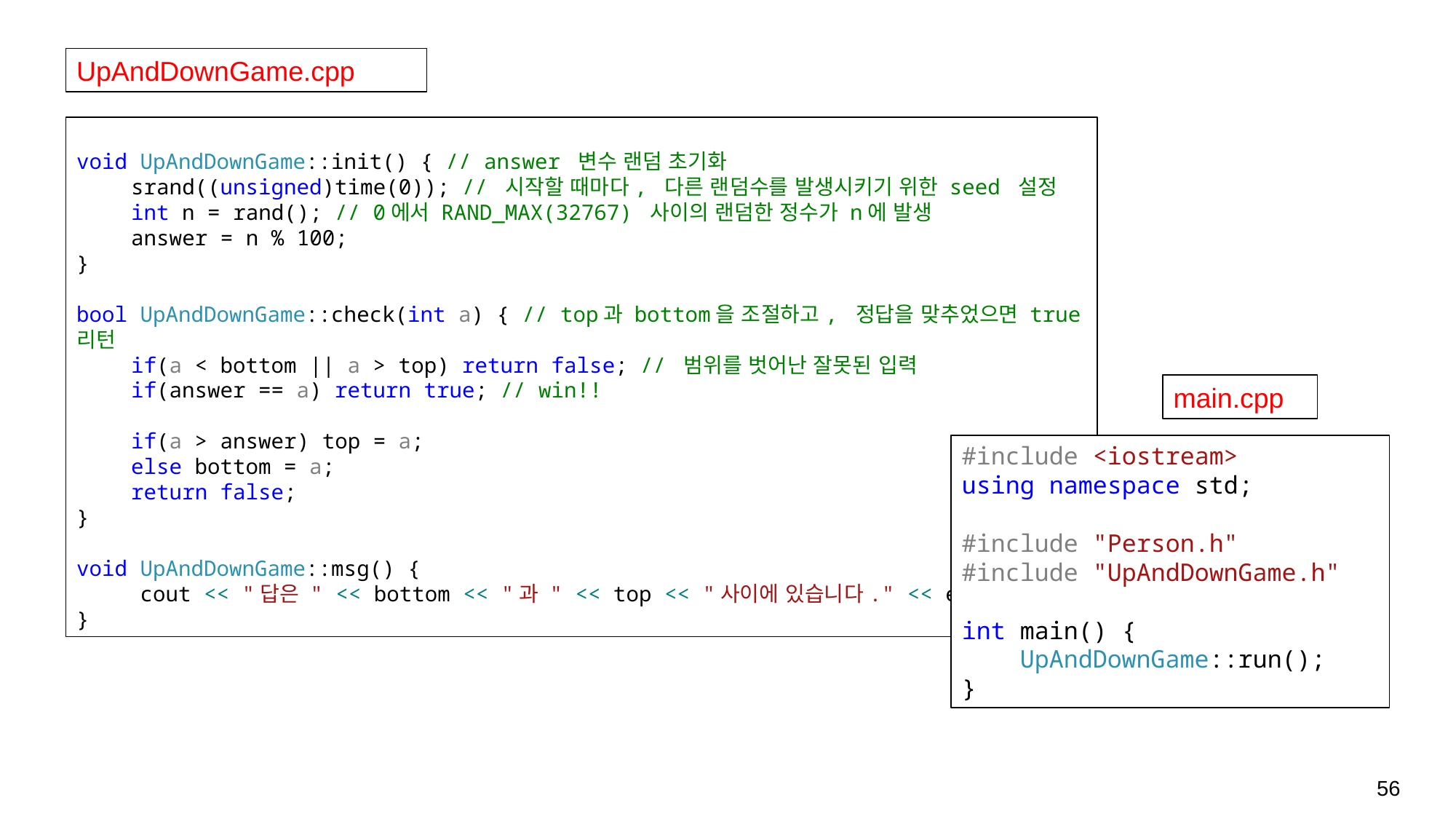

UpAndDownGame.cpp

void UpAndDownGame::init() { // answer 변수 랜덤 초기화
srand((unsigned)time(0)); // 시작할 때마다, 다른 랜덤수를 발생시키기 위한 seed 설정
int n = rand(); // 0에서 RAND_MAX(32767) 사이의 랜덤한 정수가 n에 발생
answer = n % 100;
}

bool UpAndDownGame::check(int a) { // top과 bottom을 조절하고, 정답을 맞추었으면 true 리턴
if(a < bottom || a > top) return false; // 범위를 벗어난 잘못된 입력
if(answer == a) return true; // win!!

if(a > answer) top = a;
else bottom = a;
return false;
}

void UpAndDownGame::msg() {
     cout << "답은 " << bottom << "과 " << top << "사이에 있습니다." << endl;
}
main.cpp
#include <iostream>
using namespace std;

#include "Person.h"
#include "UpAndDownGame.h"

int main() {
    UpAndDownGame::run();
}